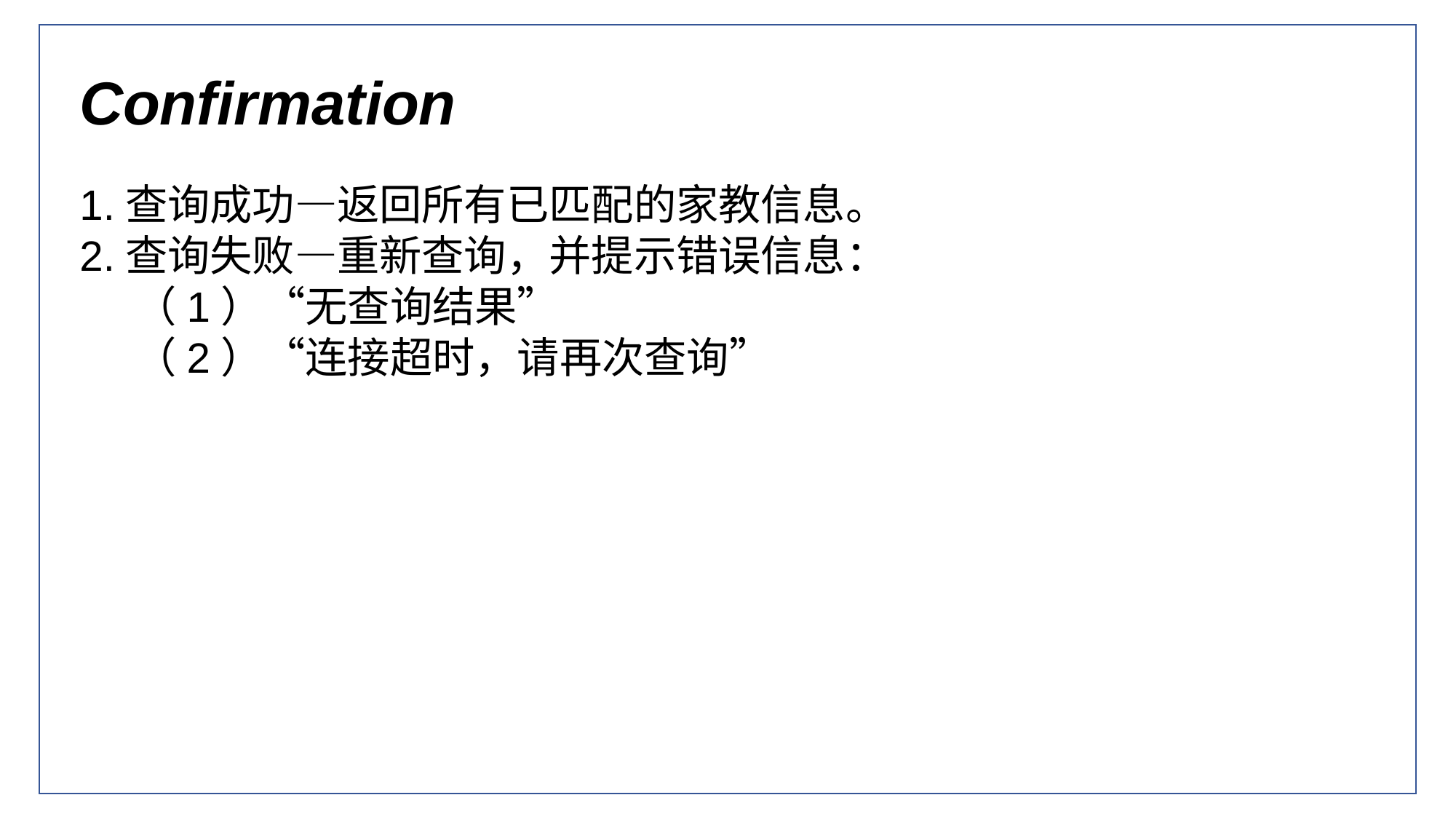

Confirmation
1.查询成功—返回所有已匹配的家教信息。
2.查询失败—重新查询，并提示错误信息：
（1）“无查询结果”
（2）“连接超时，请再次查询”